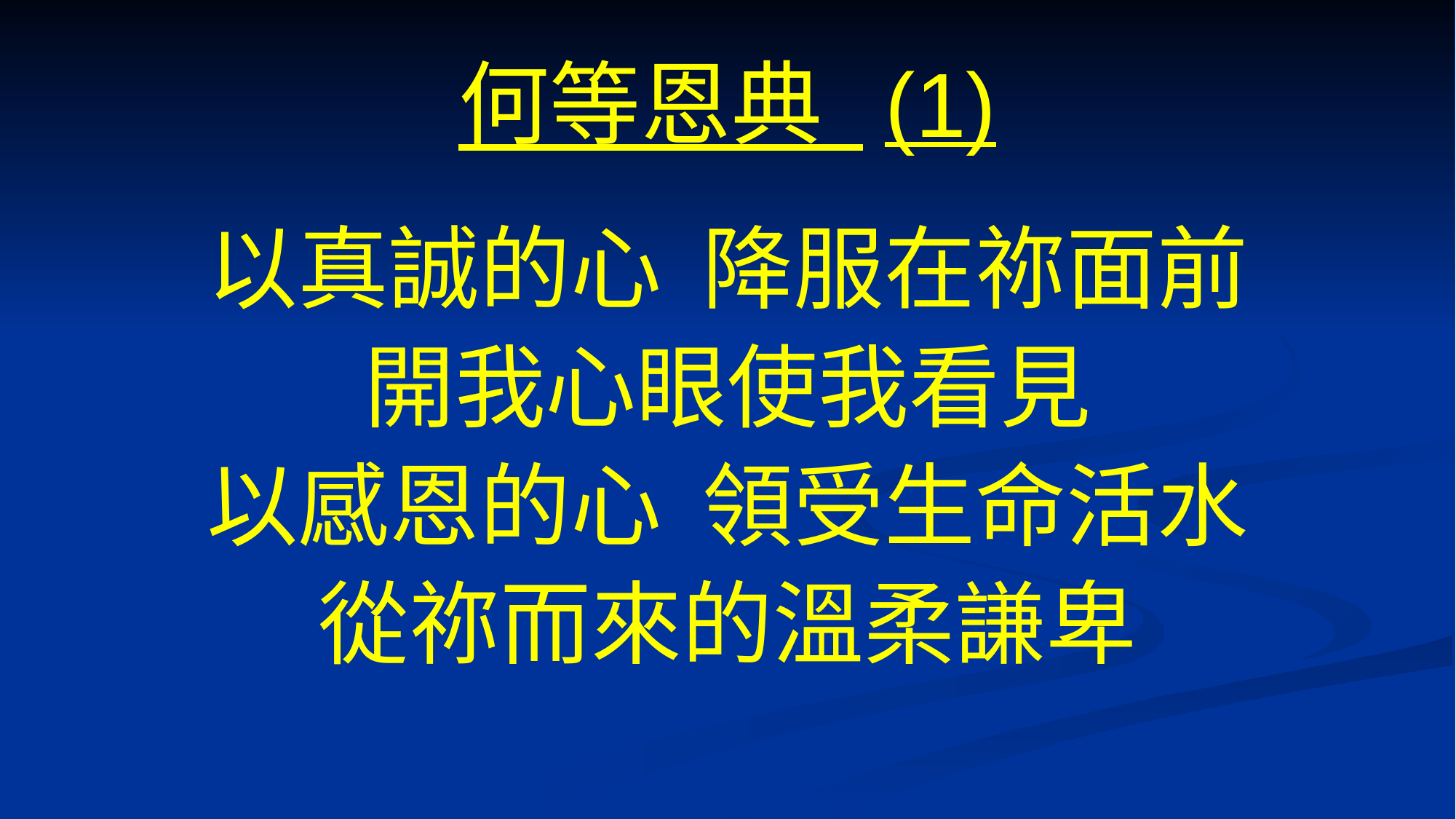

# 何等恩典  (1)
以真誠的心  降服在祢面前
開我心眼使我看見
以感恩的心  領受生命活水
從祢而來的溫柔謙卑